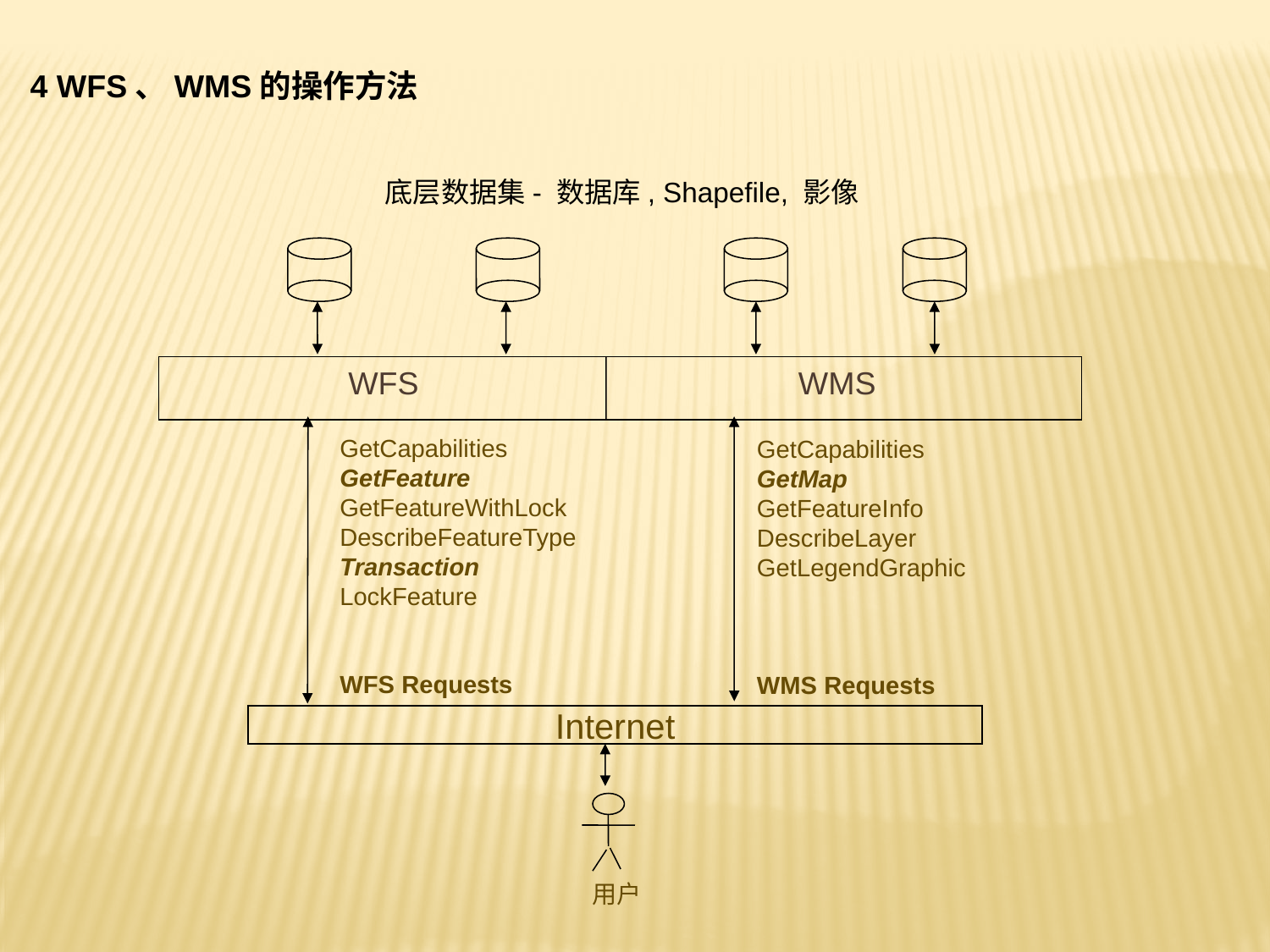

4 WFS、WMS的操作方法
底层数据集- 数据库, Shapefile, 影像

WFS
WMS

GetCapabilities
GetFeature
GetFeatureWithLock
DescribeFeatureType
Transaction
LockFeature

WFS Requests
GetCapabilities
GetMap
GetFeatureInfo
DescribeLayer
GetLegendGraphic

WMS Requests
Internet

用户